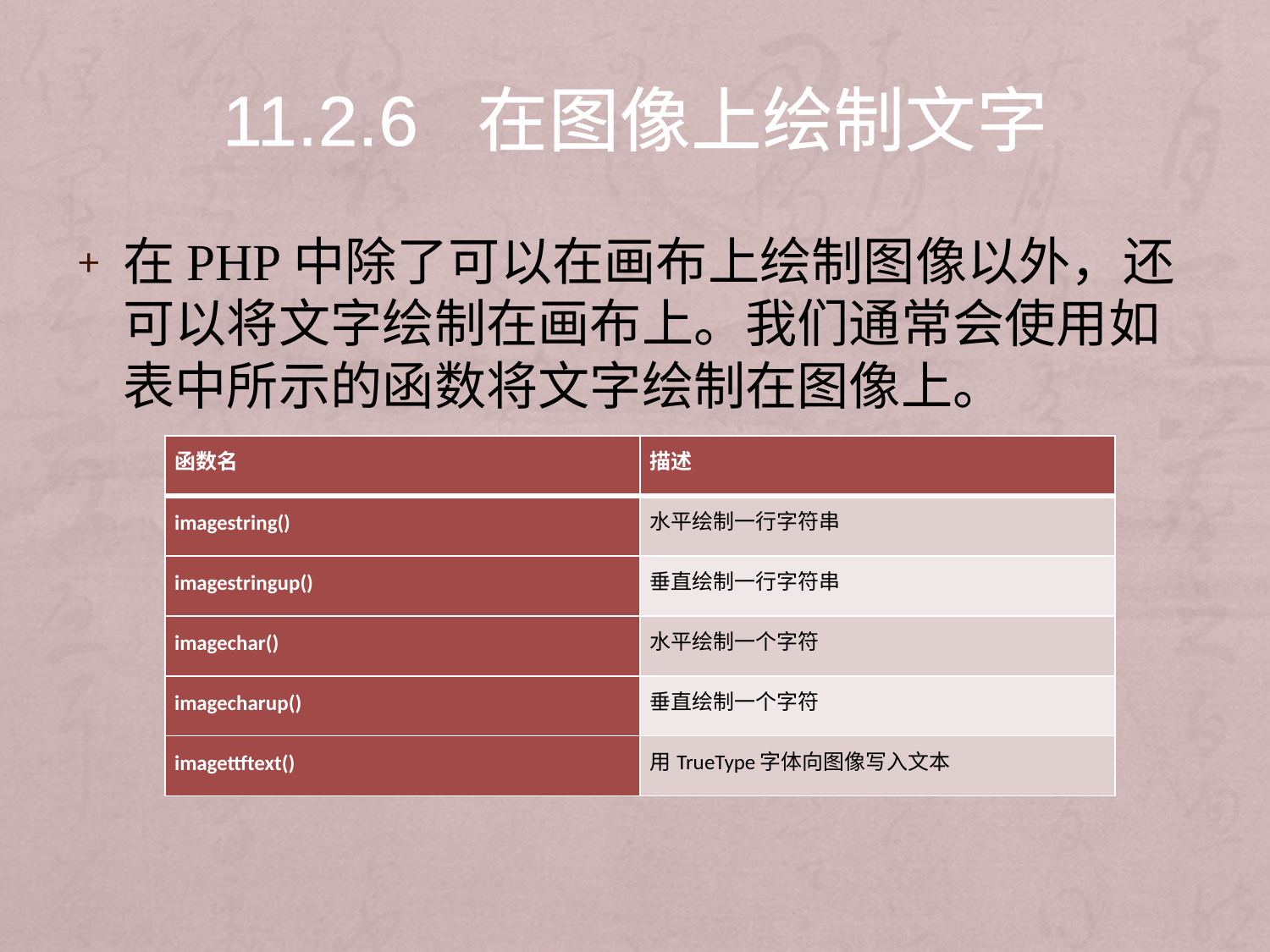

# 11.2.6  在图像上绘制文字
在PHP中除了可以在画布上绘制图像以外，还可以将文字绘制在画布上。我们通常会使用如表中所示的函数将文字绘制在图像上。
| 函数名 | 描述 |
| --- | --- |
| imagestring() | 水平绘制一行字符串 |
| imagestringup() | 垂直绘制一行字符串 |
| imagechar() | 水平绘制一个字符 |
| imagecharup() | 垂直绘制一个字符 |
| imagettftext() | 用TrueType字体向图像写入文本 |